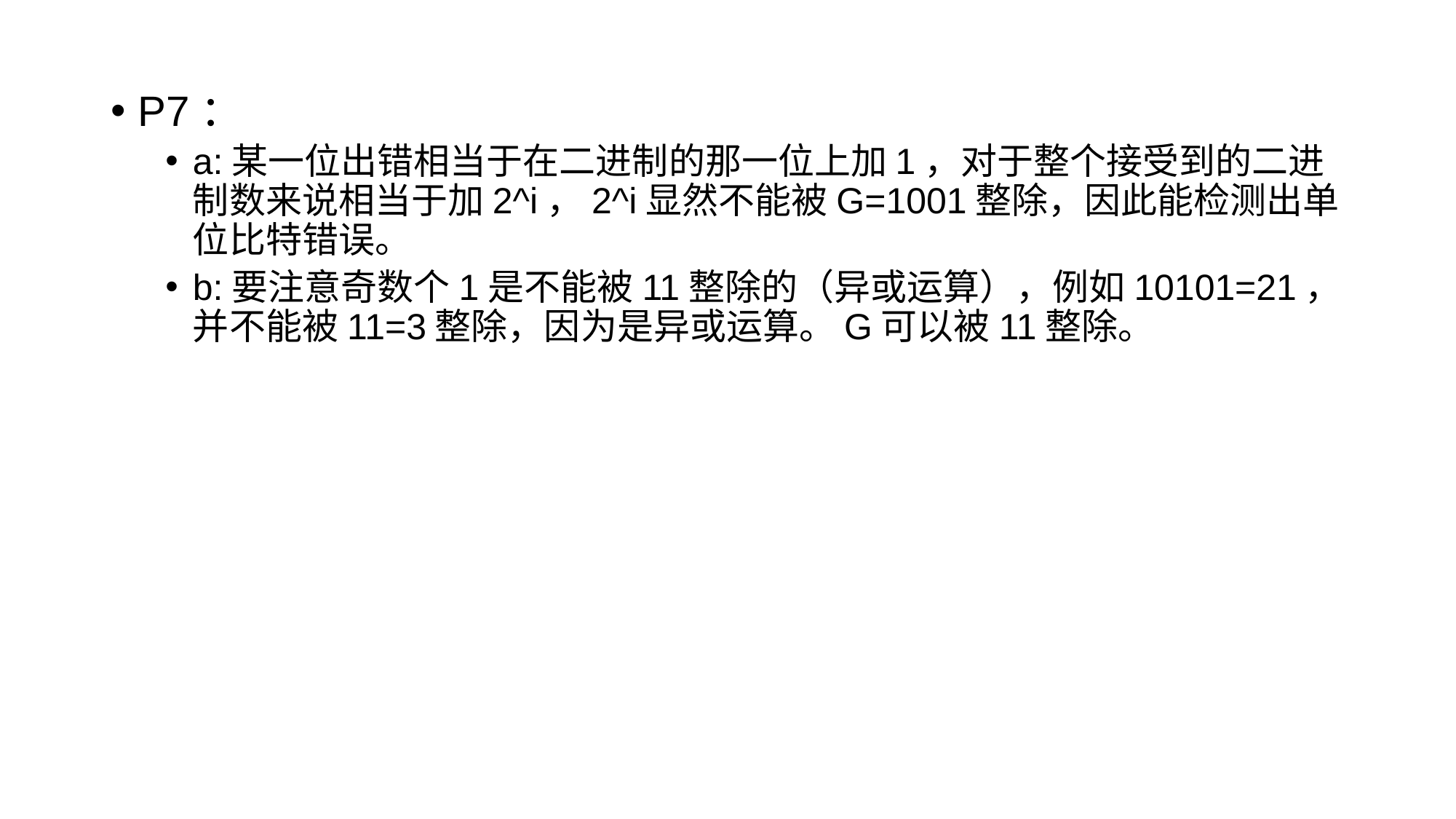

P7：
a:某一位出错相当于在二进制的那一位上加1，对于整个接受到的二进制数来说相当于加2^i，2^i显然不能被G=1001整除，因此能检测出单位比特错误。
b:要注意奇数个1是不能被11整除的（异或运算），例如10101=21，并不能被11=3整除，因为是异或运算。G可以被11整除。